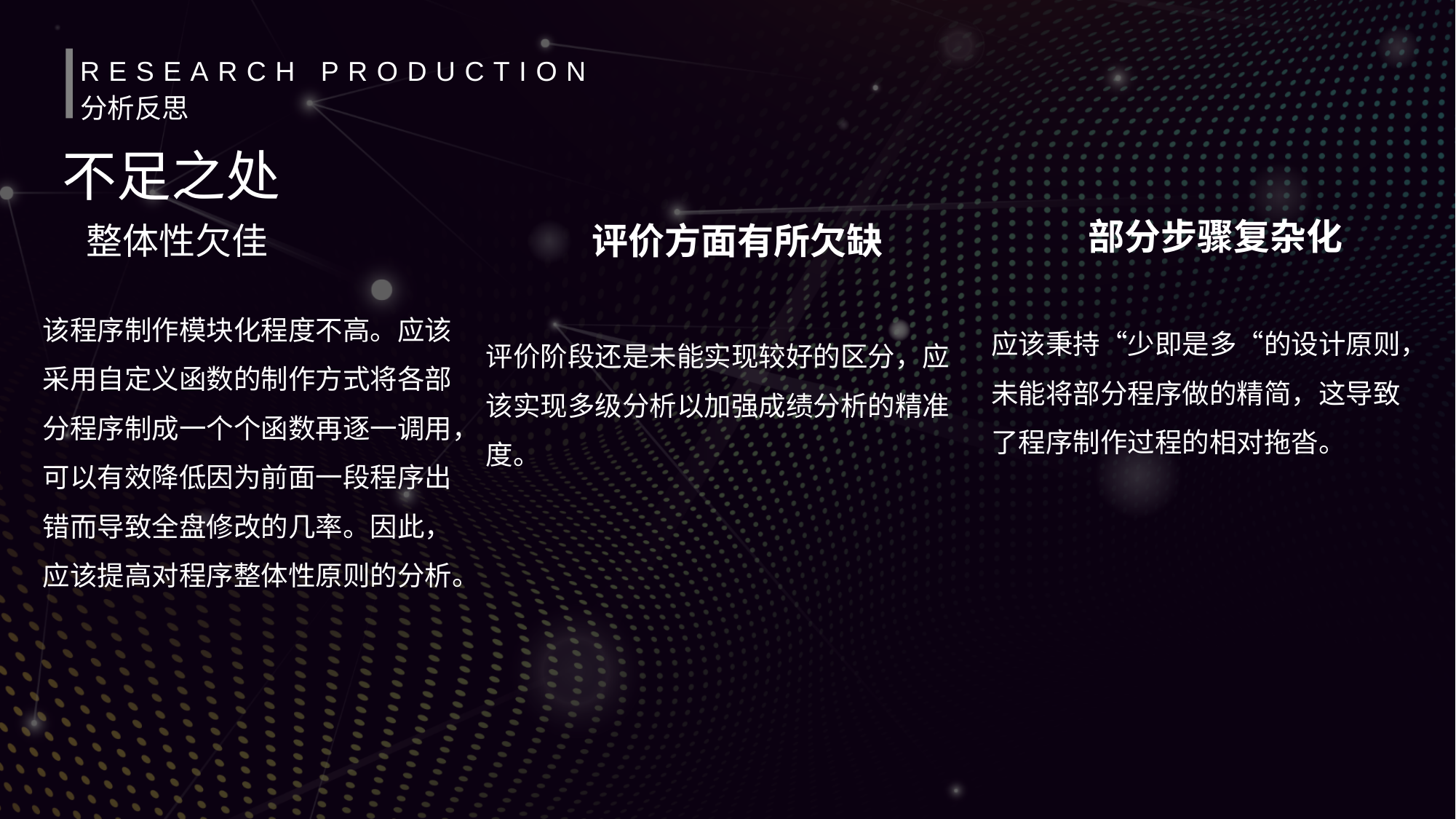

RESEARCH PRODUCTION
分析反思
不足之处
评价方面有所欠缺
部分步骤复杂化
整体性欠佳
该程序制作模块化程度不高。应该采用自定义函数的制作方式将各部分程序制成一个个函数再逐一调用，可以有效降低因为前面一段程序出错而导致全盘修改的几率。因此，应该提高对程序整体性原则的分析。
应该秉持“少即是多“的设计原则，未能将部分程序做的精简，这导致了程序制作过程的相对拖沓。
评价阶段还是未能实现较好的区分，应该实现多级分析以加强成绩分析的精准度。